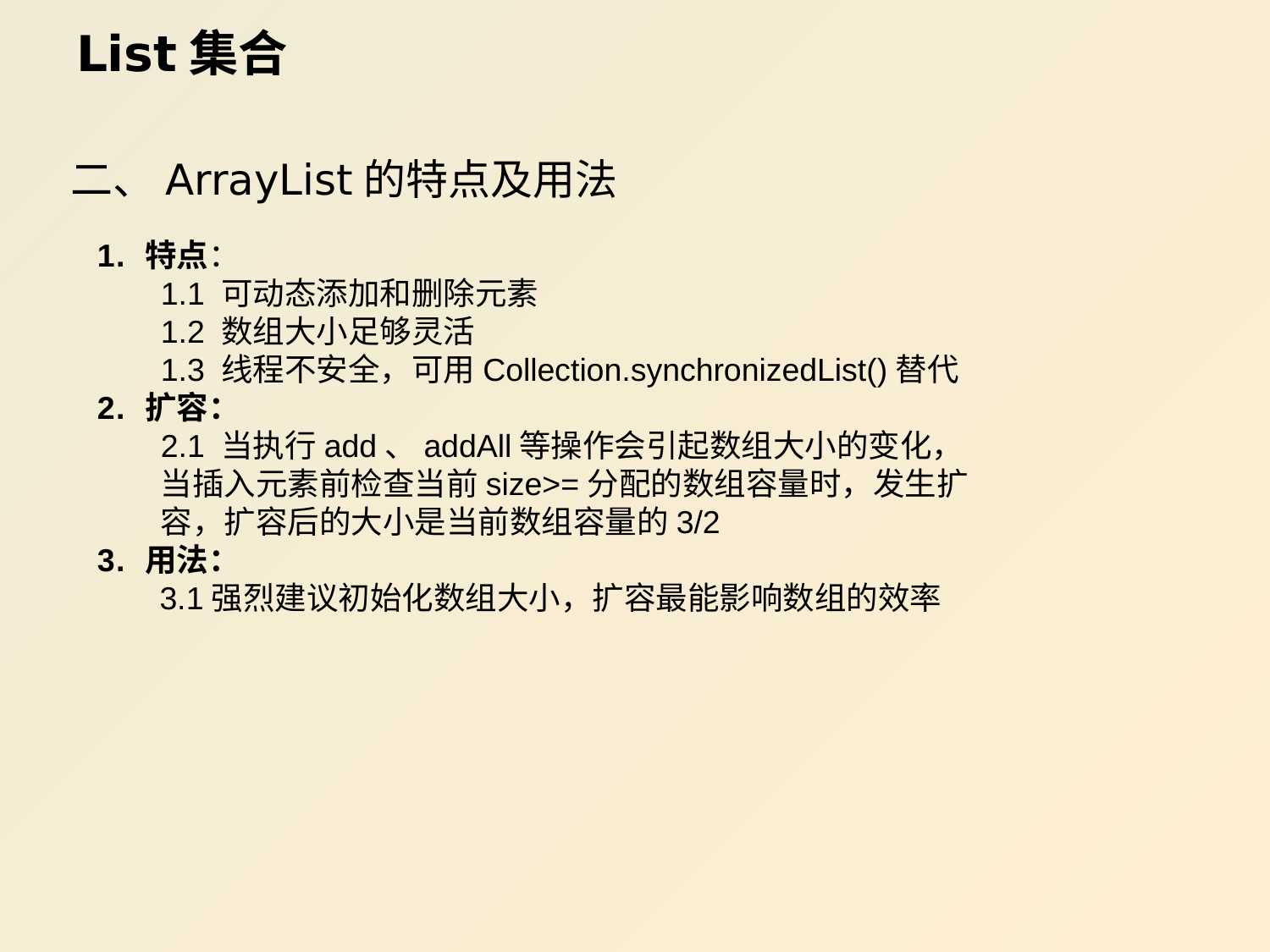

# List集合
二、ArrayList的特点及用法
特点：
1.1 可动态添加和删除元素
1.2 数组大小足够灵活
1.3 线程不安全，可用Collection.synchronizedList()替代
扩容：
2.1 当执行add、addAll等操作会引起数组大小的变化，当插入元素前检查当前size>=分配的数组容量时，发生扩容，扩容后的大小是当前数组容量的3/2
用法：
       3.1强烈建议初始化数组大小，扩容最能影响数组的效率